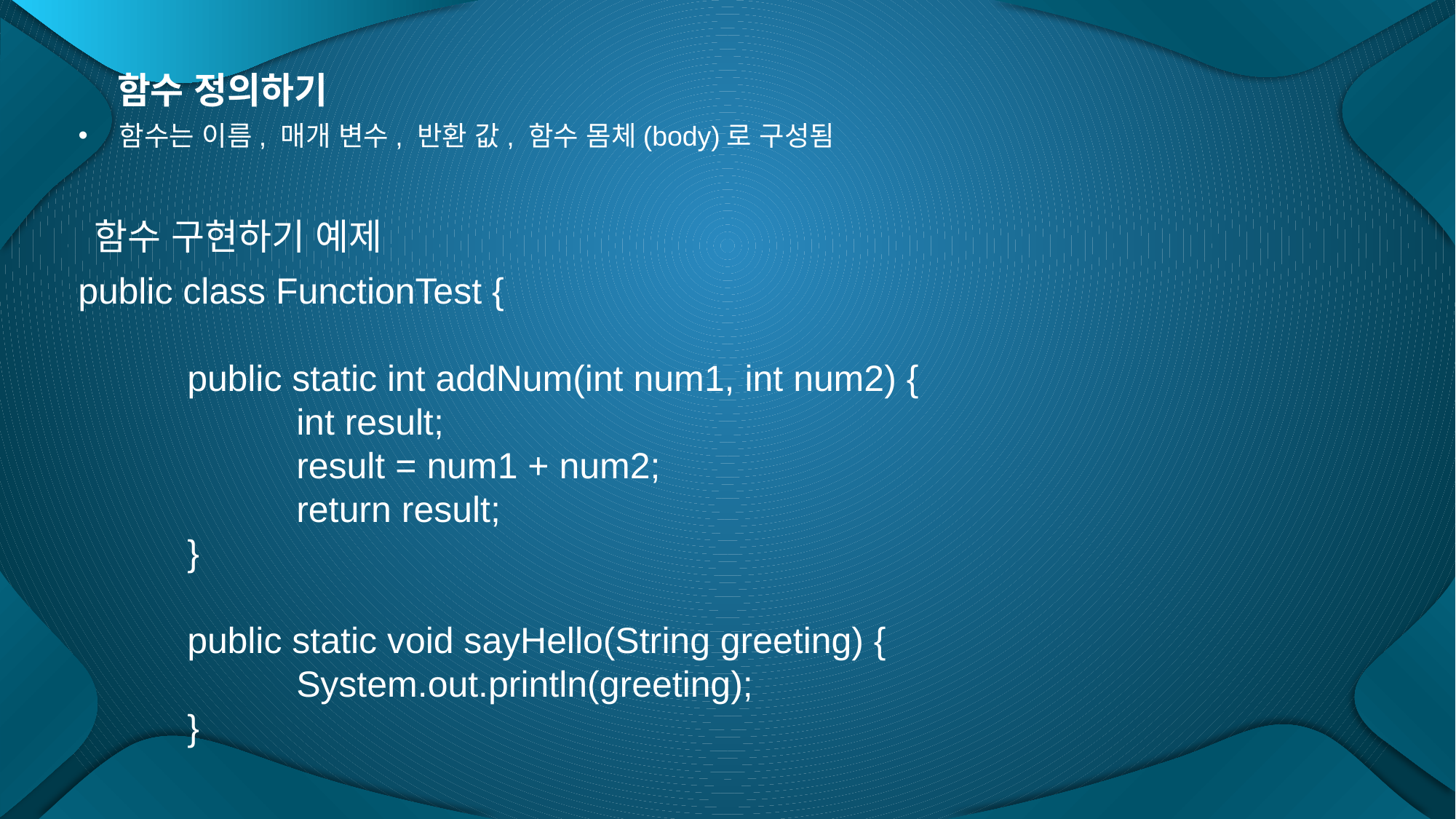

함수 정의하기
함수는 이름, 매개 변수, 반환 값, 함수 몸체(body)로 구성됨

함수 구현하기 예제
public class FunctionTest {

	public static int addNum(int num1, int num2) {
		int result;
		result = num1 + num2;
		return result;
	}

	public static void sayHello(String greeting) {
		System.out.println(greeting);
	}